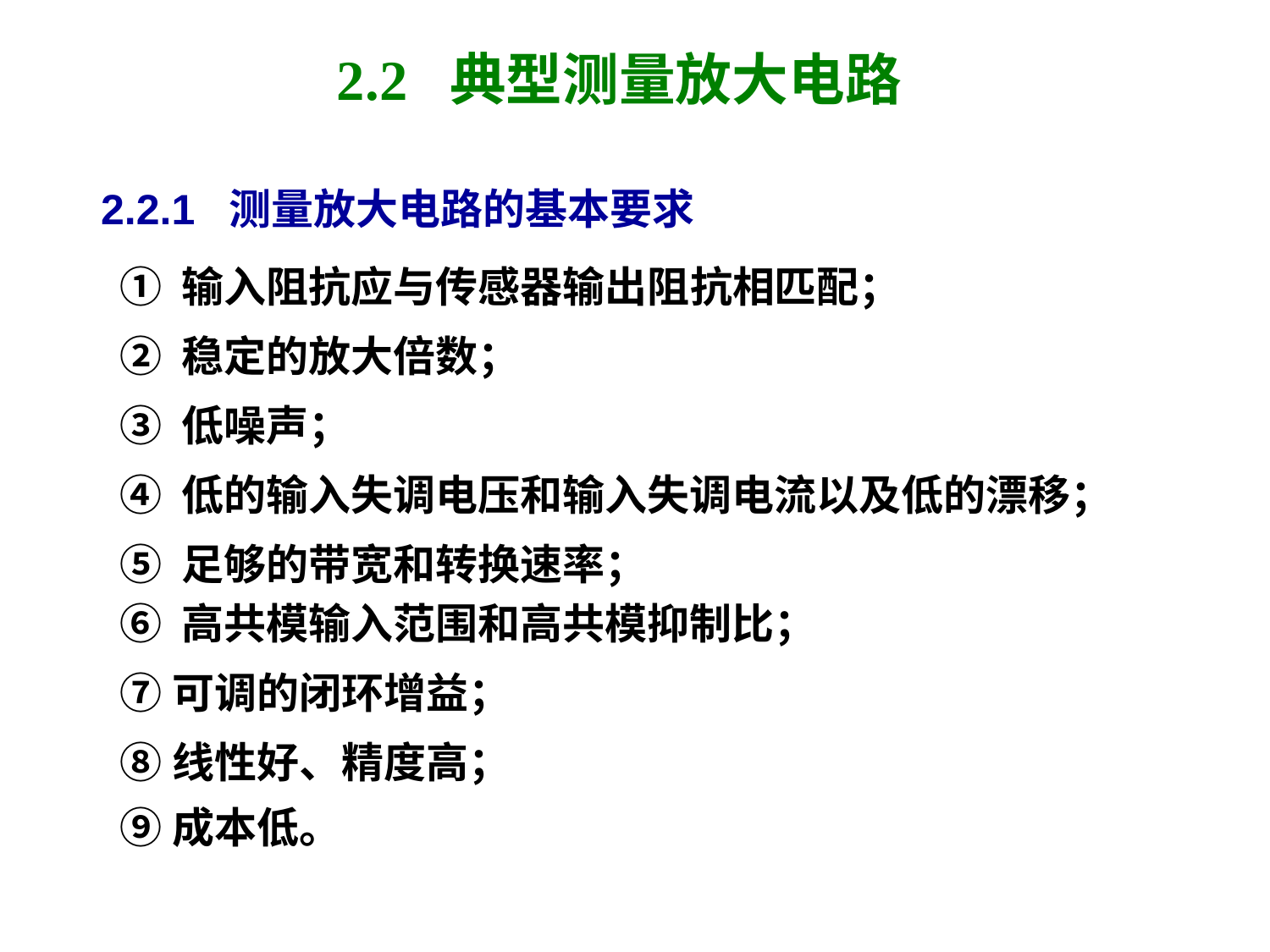

# 2.2  典型测量放大电路
2.2.1  测量放大电路的基本要求
  ① 输入阻抗应与传感器输出阻抗相匹配；
  ② 稳定的放大倍数；
  ③ 低噪声；
  ④ 低的输入失调电压和输入失调电流以及低的漂移；
  ⑤ 足够的带宽和转换速率；
  ⑥ 高共模输入范围和高共模抑制比；
  ⑦可调的闭环增益；
  ⑧线性好、精度高；
  ⑨成本低。